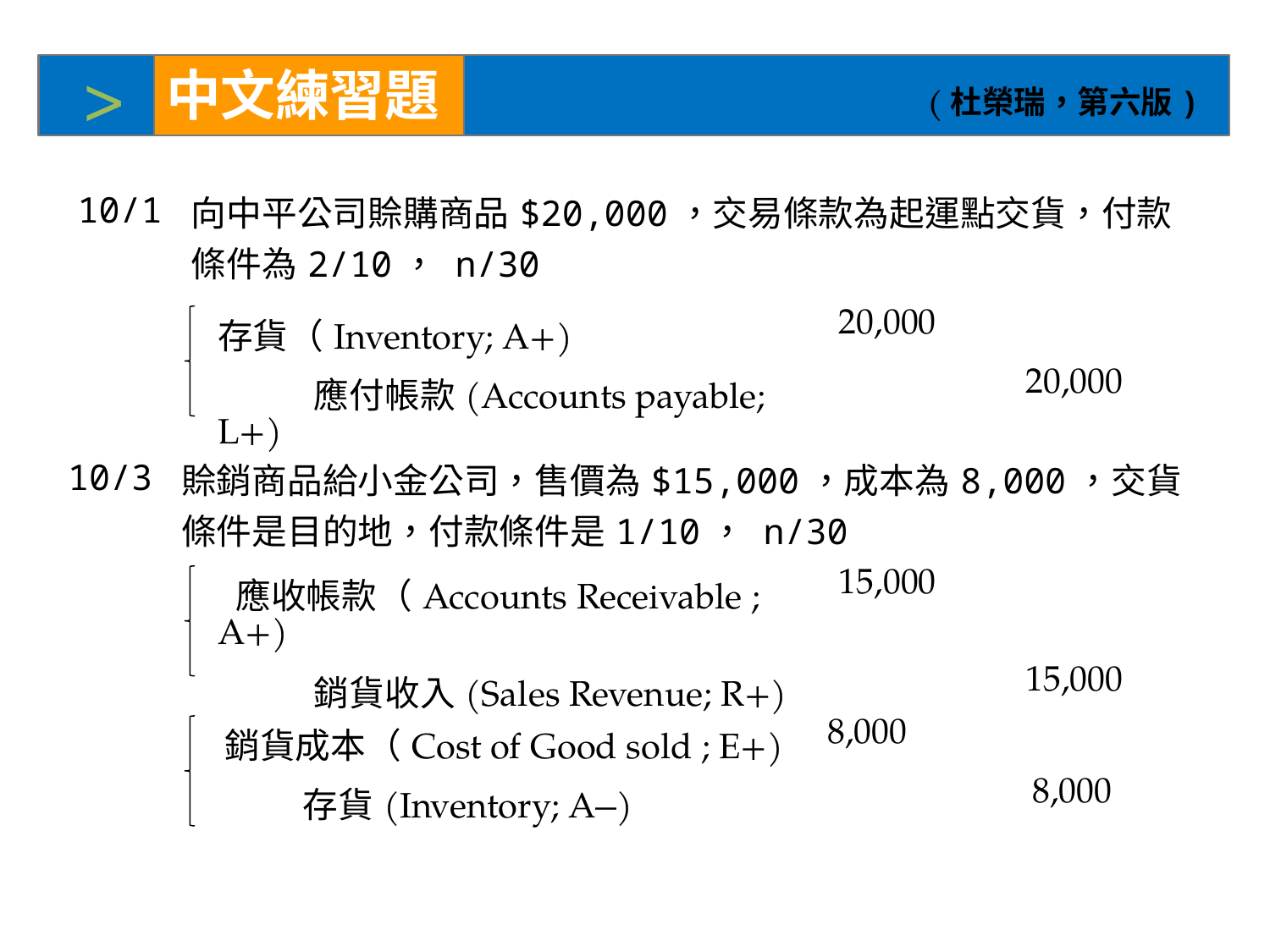

>
中文練習題
(杜榮瑞，第六版)
| 10/1 | 向中平公司賒購商品$20,000，交易條款為起運點交貨，付款條件為2/10， n/30 |
| --- | --- |
| 存貨（Inventory; A+) | 20,000 |
| --- | --- |
| 應付帳款(Accounts payable; L+) | 20,000 |

| 10/3 | 賒銷商品給小金公司，售價為$15,000，成本為8,000，交貨條件是目的地，付款條件是1/10， n/30 |
| --- | --- |
| 應收帳款（Accounts Receivable ; A+) | 15,000 |
| --- | --- |
| 銷貨收入(Sales Revenue; R+) | 15,000 |

| 銷貨成本（Cost of Good sold ; E+) | 8,000 |
| --- | --- |
| 存貨(Inventory; A─) | 8,000 |